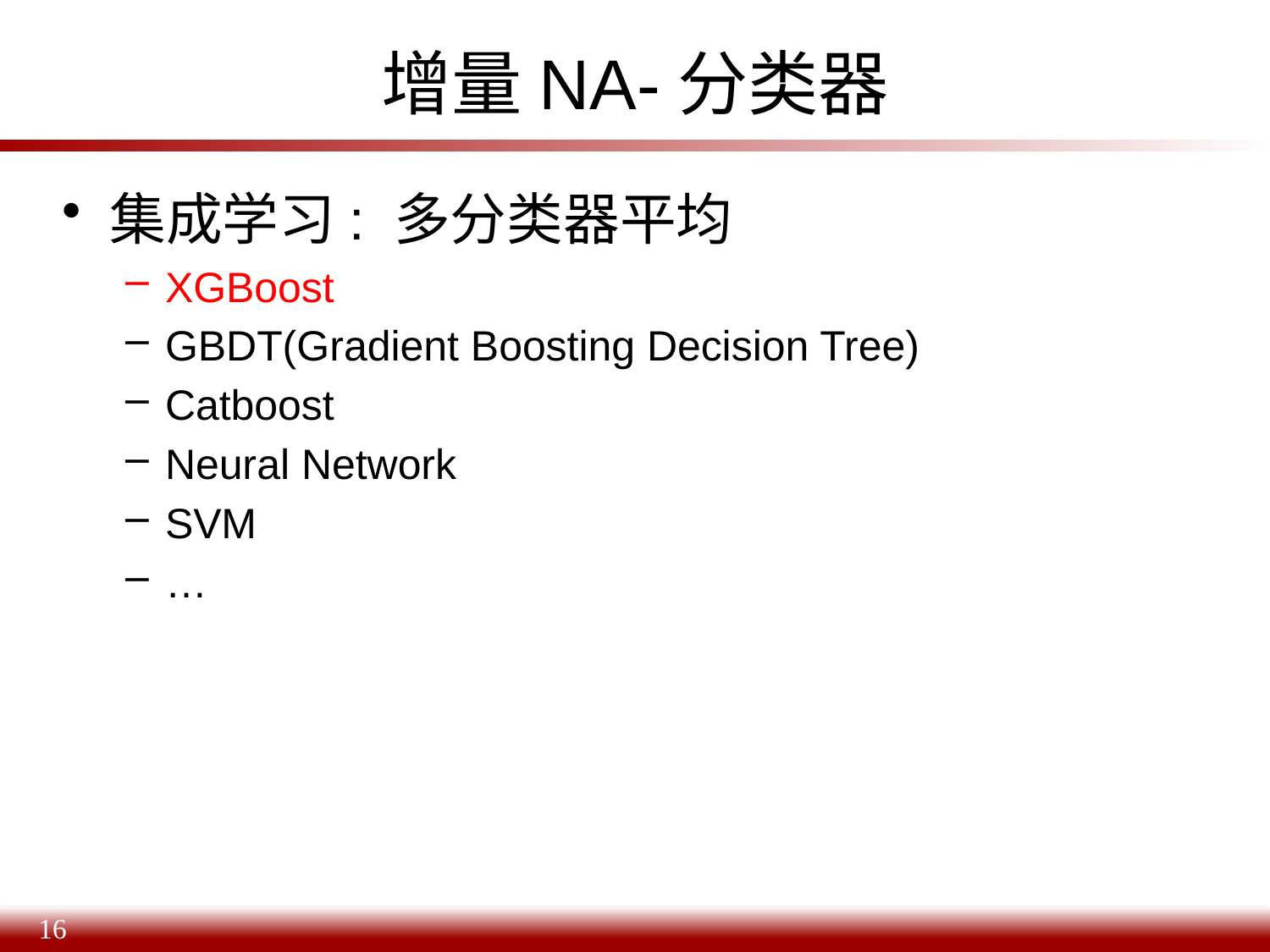

# 增量NA-分类器
集成学习: 多分类器平均
XGBoost
GBDT(Gradient Boosting Decision Tree)
Catboost
Neural Network
SVM
…